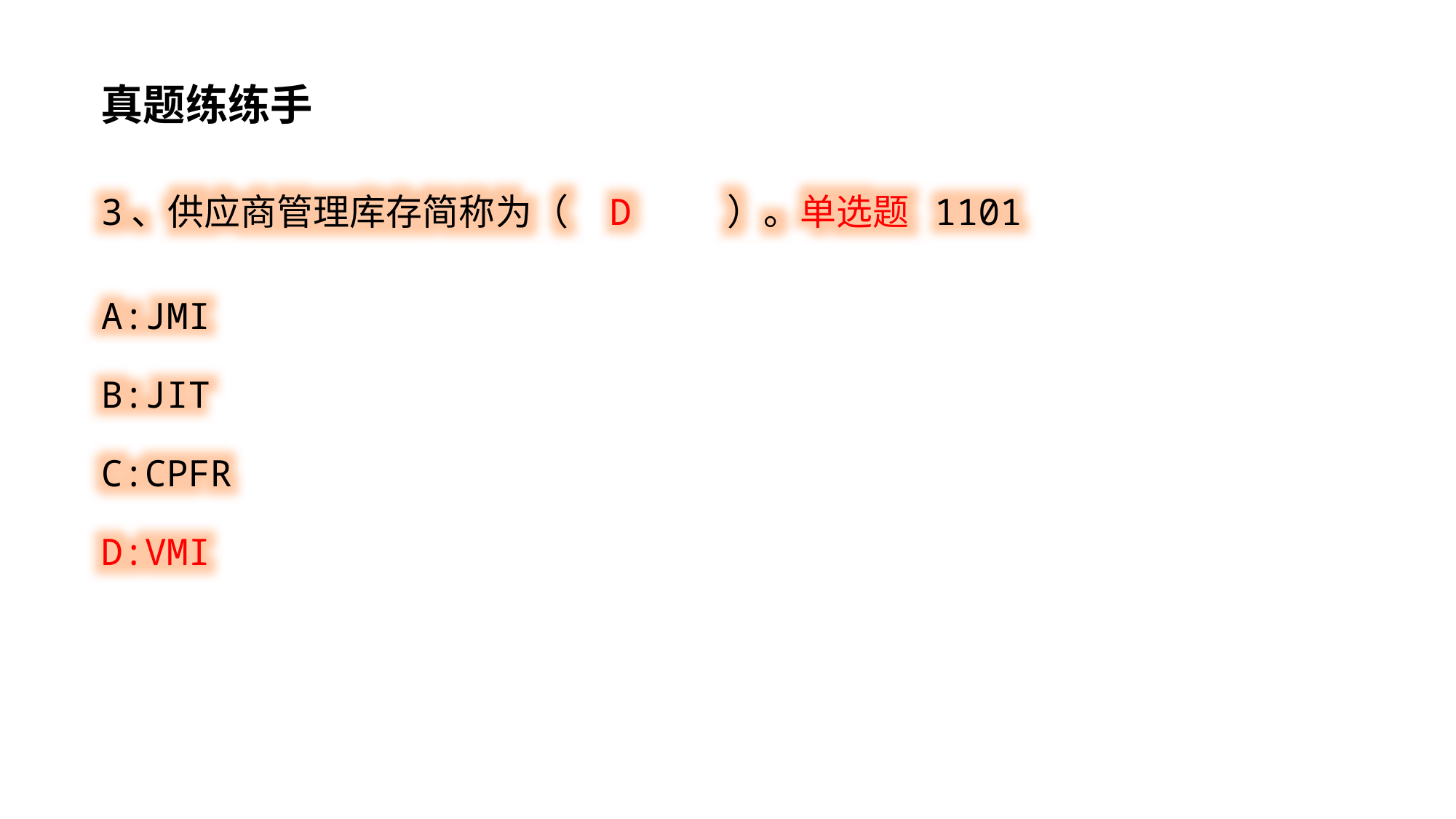

真题练练手
3、供应商管理库存简称为（    D    ）。单选题  1101

A:JMI

B:JIT

C:CPFR

D:VMI